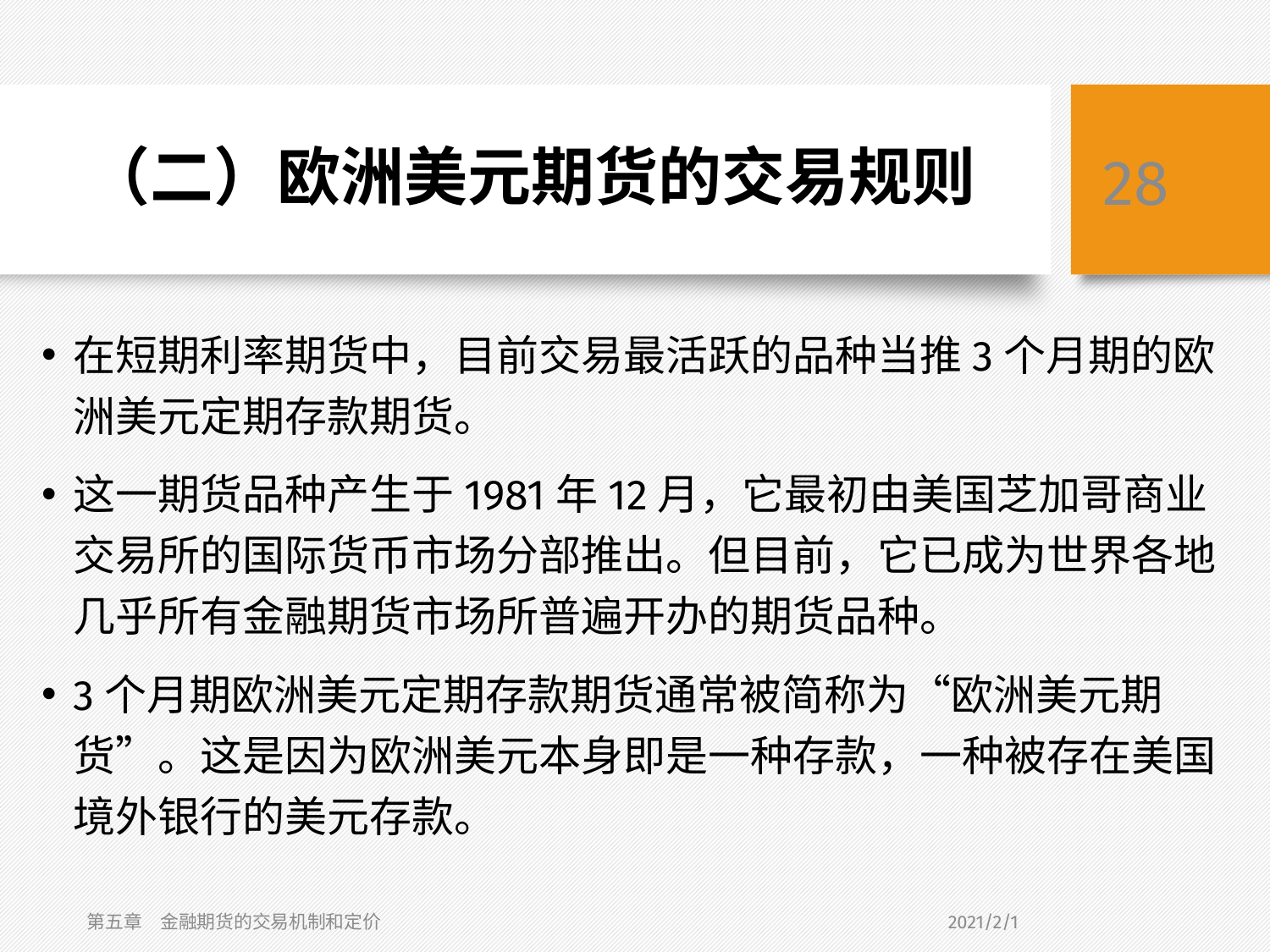

# （二）欧洲美元期货的交易规则
28
在短期利率期货中，目前交易最活跃的品种当推3个月期的欧洲美元定期存款期货。
这一期货品种产生于1981年12月，它最初由美国芝加哥商业交易所的国际货币市场分部推出。但目前，它已成为世界各地几乎所有金融期货市场所普遍开办的期货品种。
3个月期欧洲美元定期存款期货通常被简称为“欧洲美元期货”。这是因为欧洲美元本身即是一种存款，一种被存在美国境外银行的美元存款。

2021/2/1
第五章　金融期货的交易机制和定价